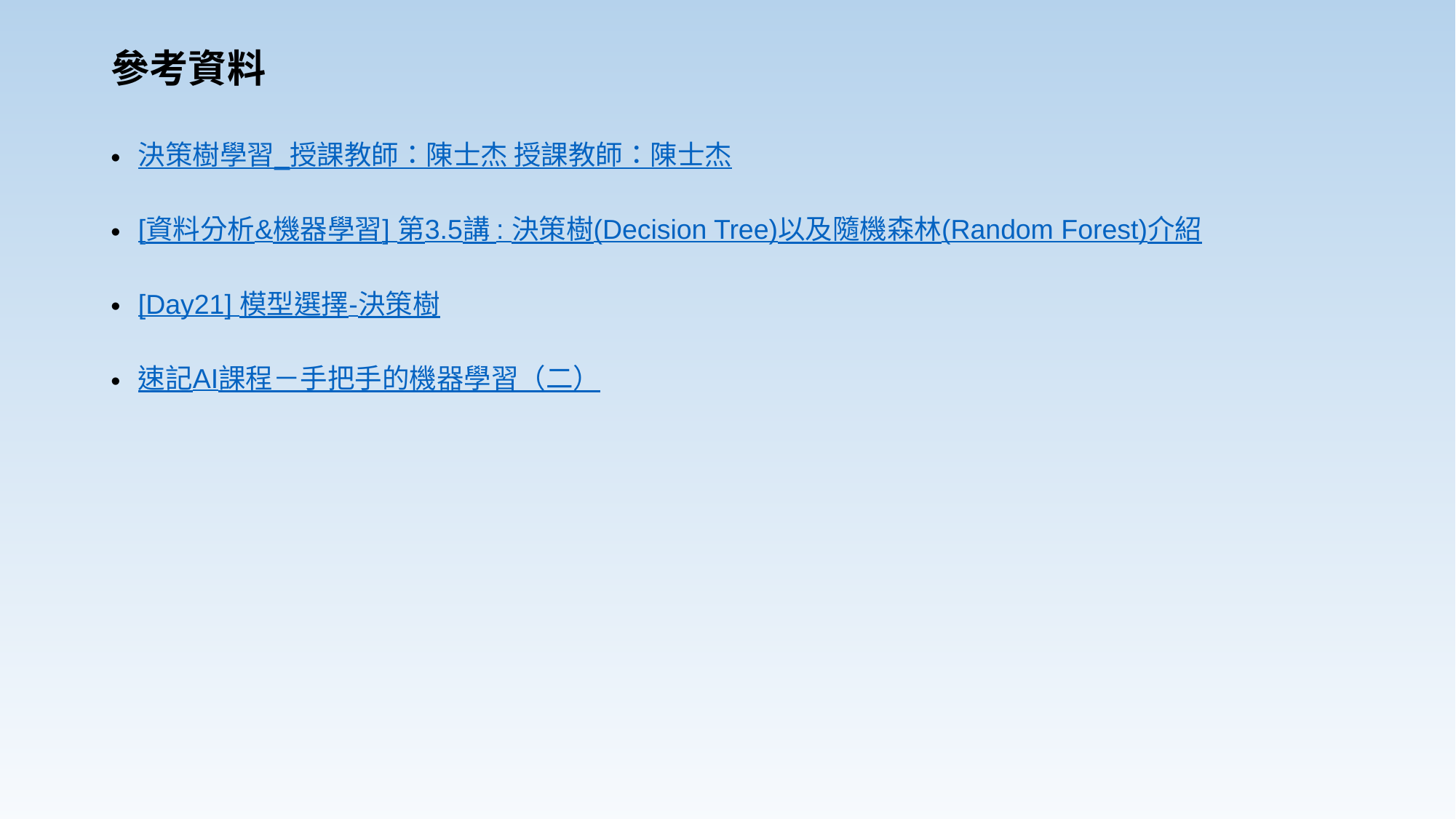

# 參考資料
決策樹學習_授課教師：陳士杰 授課教師：陳士杰
[資料分析&機器學習] 第3.5講 : 決策樹(Decision Tree)以及隨機森林(Random Forest)介紹
[Day21] 模型選擇-決策樹
速記AI課程－手把手的機器學習（二）